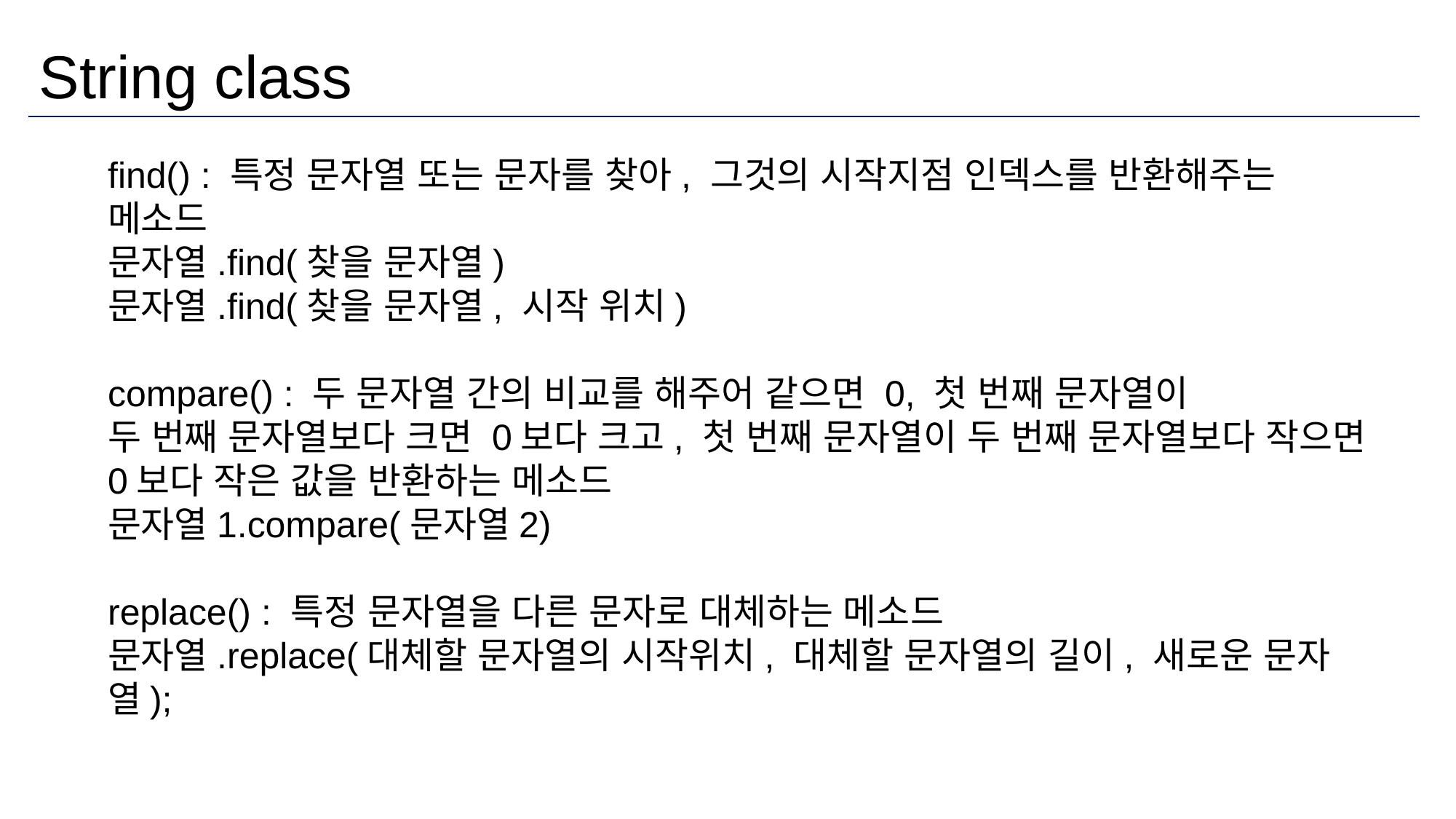

# String class
find() : 특정 문자열 또는 문자를 찾아, 그것의 시작지점 인덱스를 반환해주는 메소드
문자열.find(찾을 문자열)
문자열.find(찾을 문자열, 시작 위치)
compare() : 두 문자열 간의 비교를 해주어 같으면 0, 첫 번째 문자열이
두 번째 문자열보다 크면 0보다 크고, 첫 번째 문자열이 두 번째 문자열보다 작으면 0보다 작은 값을 반환하는 메소드
문자열1.compare(문자열2)
replace() : 특정 문자열을 다른 문자로 대체하는 메소드
문자열.replace(대체할 문자열의 시작위치, 대체할 문자열의 길이, 새로운 문자열);